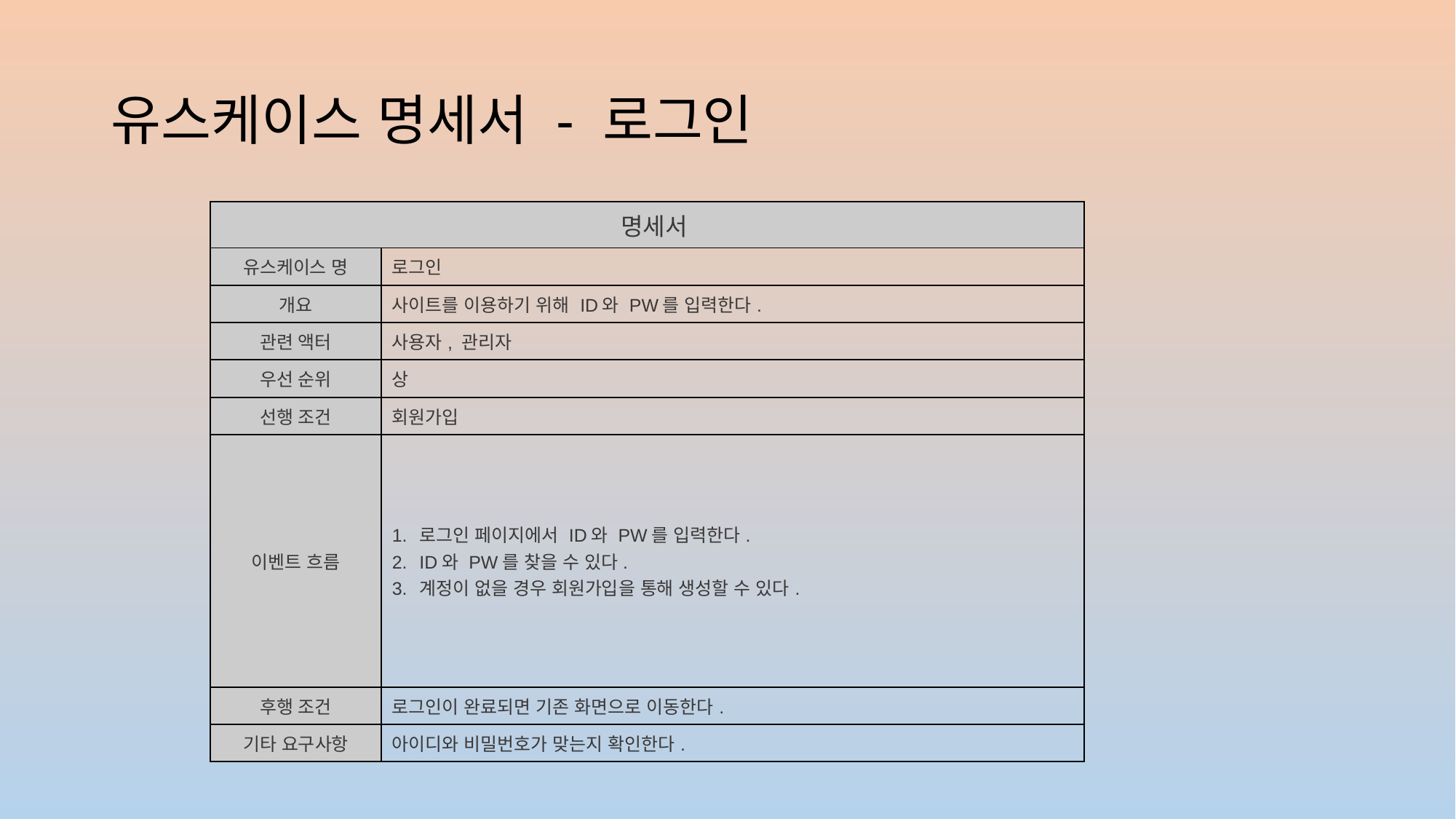

# 유스케이스 명세서 - 로그인
| 명세서 |  |
| --- | --- |
| 유스케이스 명 | 로그인 |
| 개요 | 사이트를 이용하기 위해 ID와 PW를 입력한다. |
| 관련 액터 | 사용자, 관리자 |
| 우선 순위 | 상 |
| 선행 조건 | 회원가입 |
| 이벤트 흐름 | 로그인 페이지에서 ID와 PW를 입력한다. ID와 PW를 찾을 수 있다. 계정이 없을 경우 회원가입을 통해 생성할 수 있다. |
| 후행 조건 | 로그인이 완료되면 기존 화면으로 이동한다. |
| 기타 요구사항 | 아이디와 비밀번호가 맞는지 확인한다. |